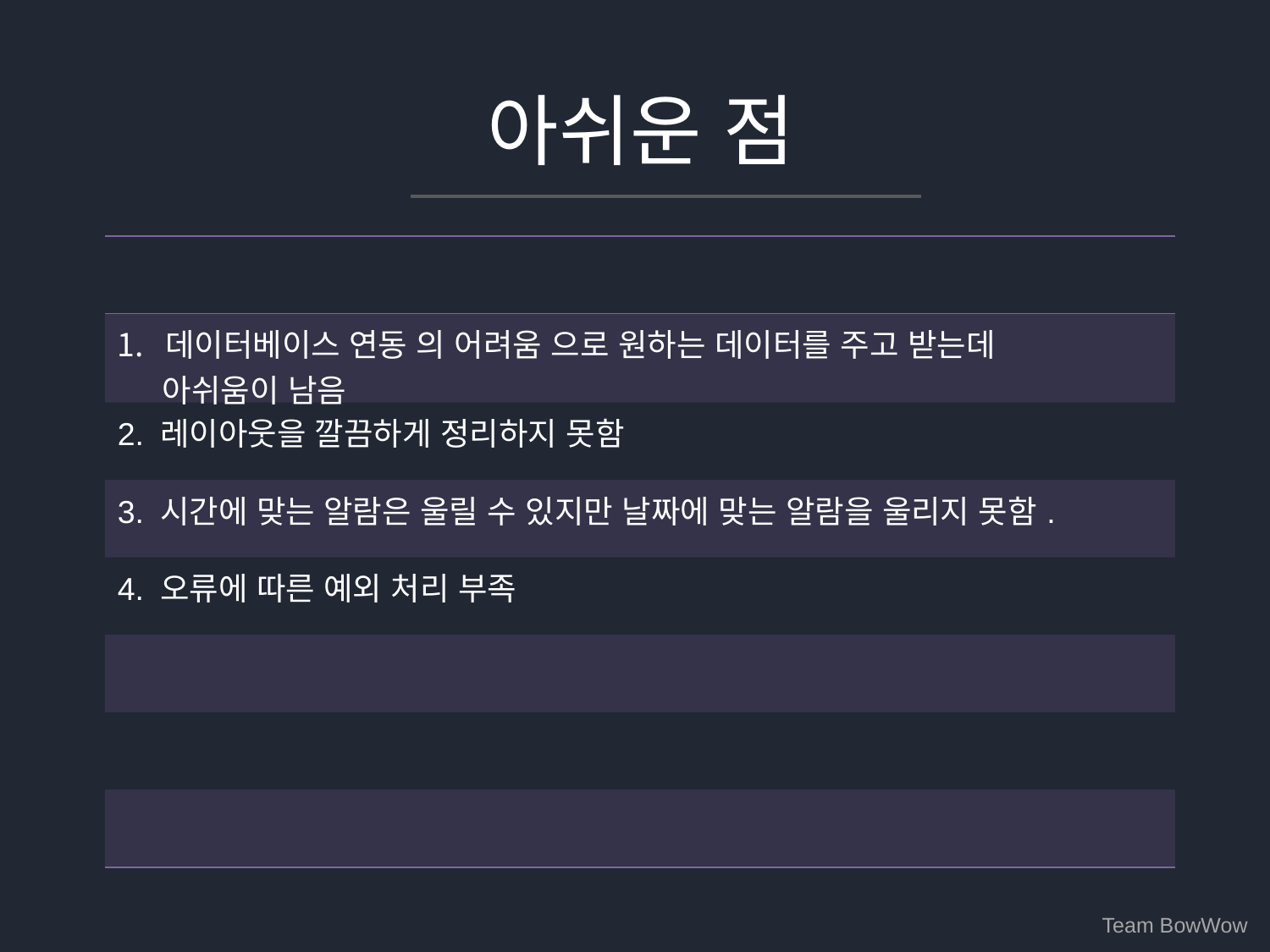

아쉬운 점
|  |
| --- |
| 데이터베이스 연동 의 어려움 으로 원하는 데이터를 주고 받는데 아쉬움이 남음 |
| 2. 레이아웃을 깔끔하게 정리하지 못함 |
| 3. 시간에 맞는 알람은 울릴 수 있지만 날짜에 맞는 알람을 울리지 못함. |
| 4. 오류에 따른 예외 처리 부족 |
|  |
|  |
|  |
Team BowWow